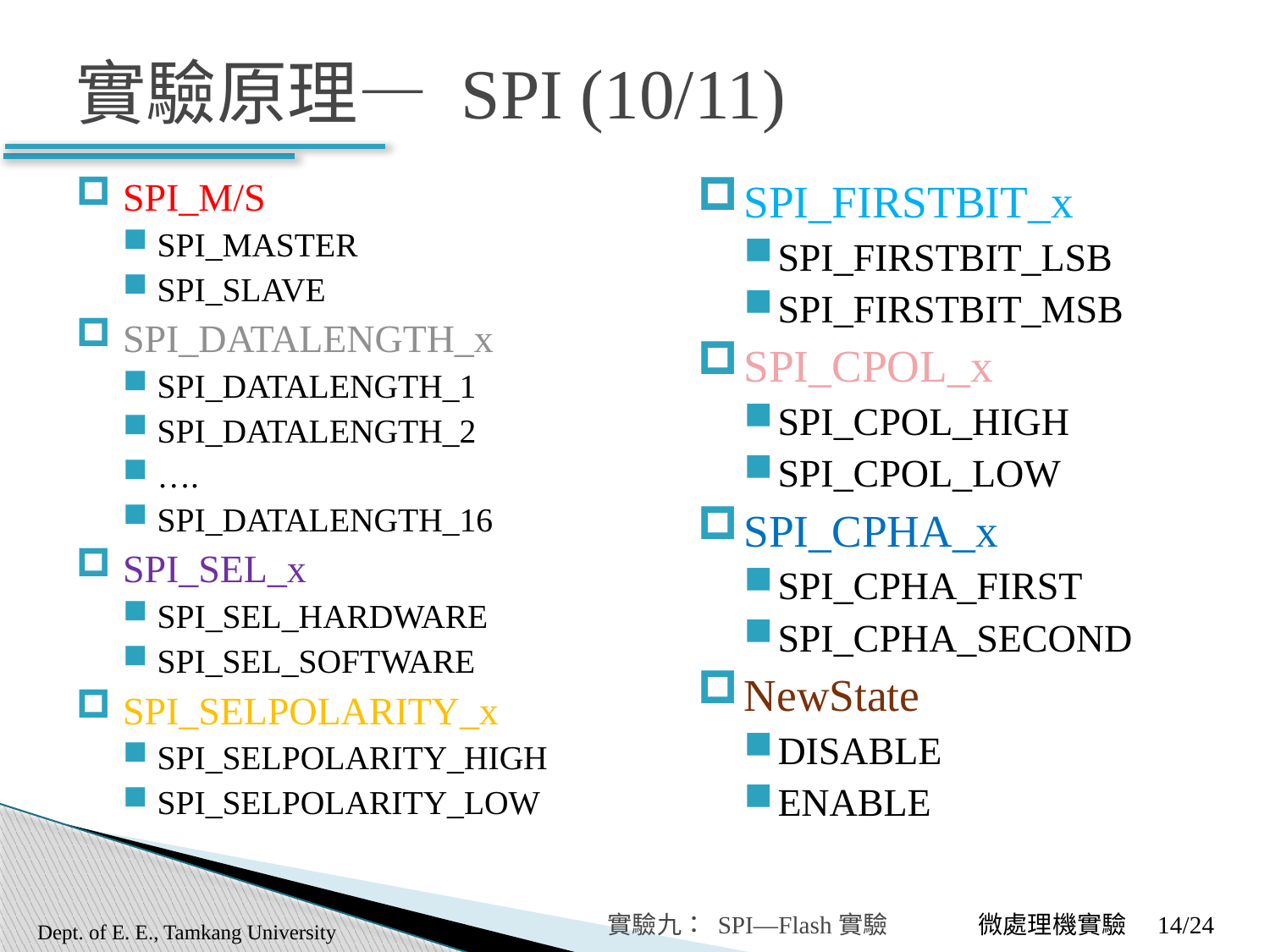

# 實驗原理— SPI (10/11)
SPI_M/S
SPI_MASTER
SPI_SLAVE
SPI_DATALENGTH_x
SPI_DATALENGTH_1
SPI_DATALENGTH_2
….
SPI_DATALENGTH_16
SPI_SEL_x
SPI_SEL_HARDWARE
SPI_SEL_SOFTWARE
SPI_SELPOLARITY_x
SPI_SELPOLARITY_HIGH
SPI_SELPOLARITY_LOW

SPI_FIRSTBIT_x
SPI_FIRSTBIT_LSB
SPI_FIRSTBIT_MSB
SPI_CPOL_x
SPI_CPOL_HIGH
SPI_CPOL_LOW
SPI_CPHA_x
SPI_CPHA_FIRST
SPI_CPHA_SECOND
NewState
DISABLE
ENABLE